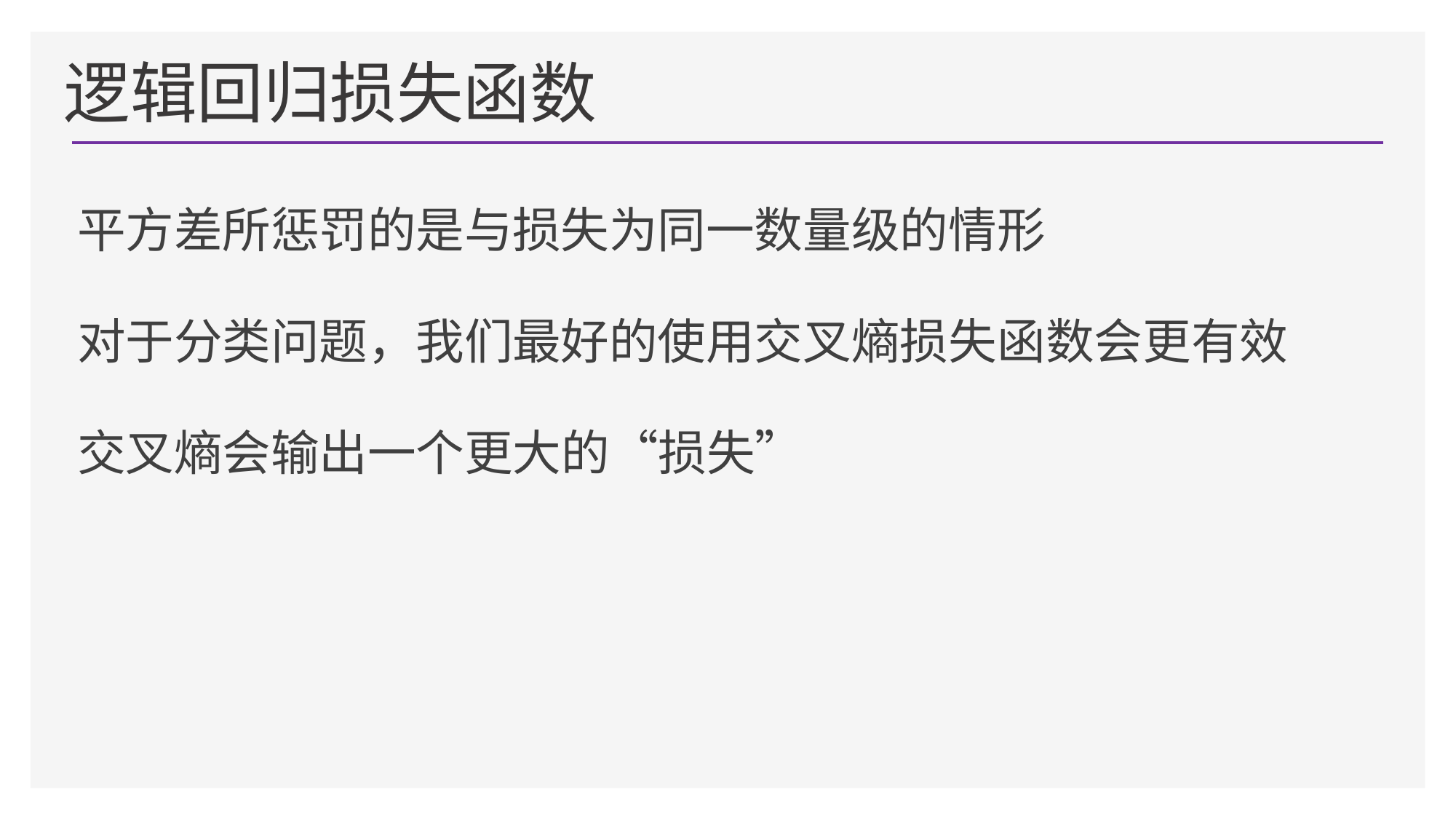

# 逻辑回归损失函数
平方差所惩罚的是与损失为同一数量级的情形
对于分类问题，我们最好的使用交叉熵损失函数会更有效 交叉熵会输出一个更大的“损失”